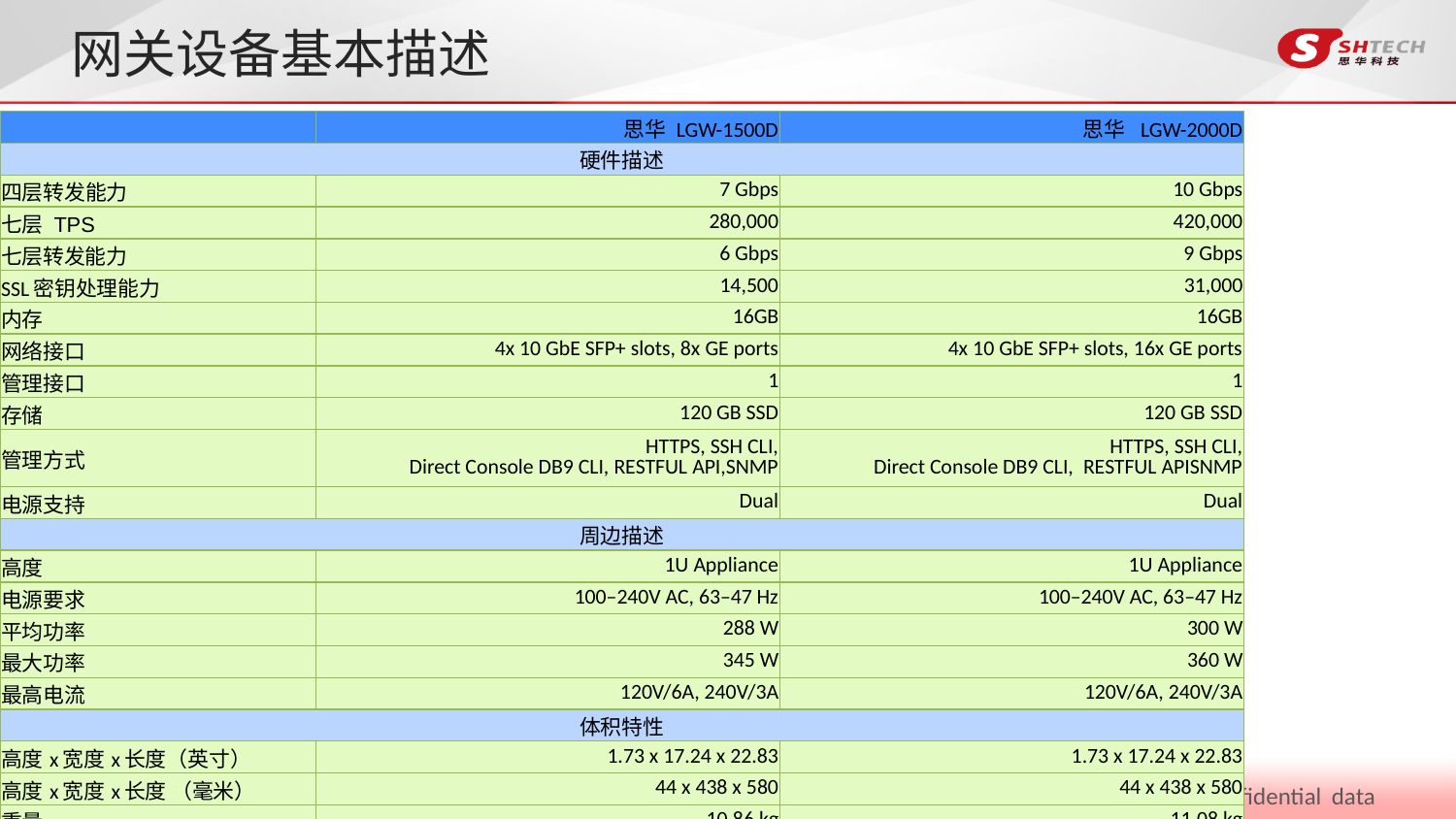

# 网关设备基本描述
|  | 思华 LGW-1500D | 思华 LGW-2000D |
| --- | --- | --- |
| 硬件描述 |  |  |
| 四层转发能力 | 7 Gbps | 10 Gbps |
| 七层 TPS | 280,000 | 420,000 |
| 七层转发能力 | 6 Gbps | 9 Gbps |
| SSL密钥处理能力 | 14,500 | 31,000 |
| 内存 | 16GB | 16GB |
| 网络接口 | 4x 10 GbE SFP+ slots, 8x GE ports | 4x 10 GbE SFP+ slots, 16x GE ports |
| 管理接口 | 1 | 1 |
| 存储 | 120 GB SSD | 120 GB SSD |
| 管理方式 | HTTPS, SSH CLI, Direct Console DB9 CLI, RESTFUL API,SNMP | HTTPS, SSH CLI, Direct Console DB9 CLI, RESTFUL APISNMP |
| 电源支持 | Dual | Dual |
| 周边描述 |  |  |
| 高度 | 1U Appliance | 1U Appliance |
| 电源要求 | 100–240V AC, 63–47 Hz | 100–240V AC, 63–47 Hz |
| 平均功率 | 288 W | 300 W |
| 最大功率 | 345 W | 360 W |
| 最高电流 | 120V/6A, 240V/3A | 120V/6A, 240V/3A |
| 体积特性 |  |  |
| 高度x宽度x长度（英寸） | 1.73 x 17.24 x 22.83 | 1.73 x 17.24 x 22.83 |
| 高度x宽度x长度 （毫米） | 44 x 438 x 580 | 44 x 438 x 580 |
| 重量 | 10.86 kg | 11.08 kg |